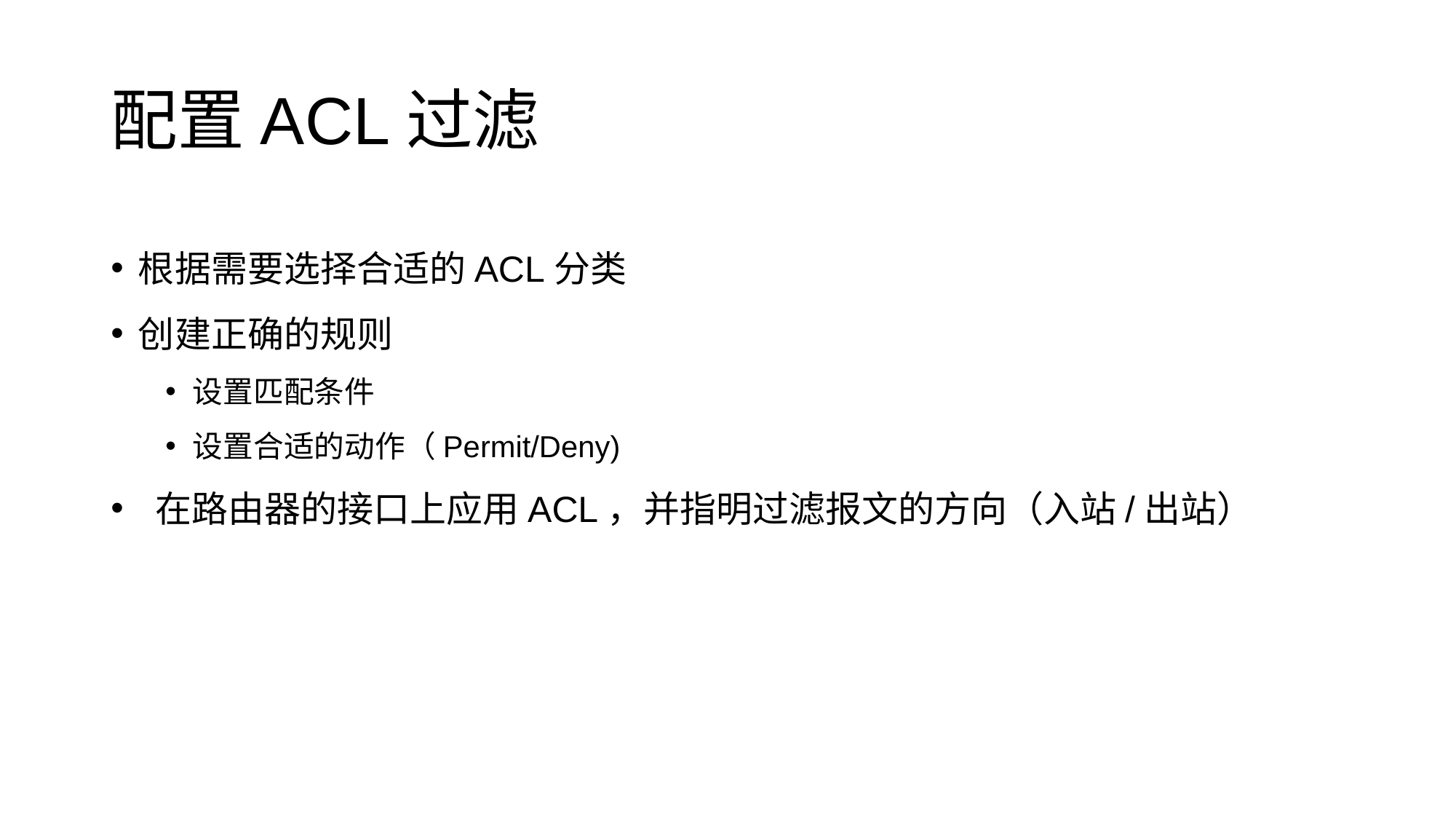

# 配置ACL过滤
根据需要选择合适的ACL分类
创建正确的规则
设置匹配条件
设置合适的动作（Permit/Deny)
 在路由器的接口上应用ACL，并指明过滤报文的方向（入站/出站）